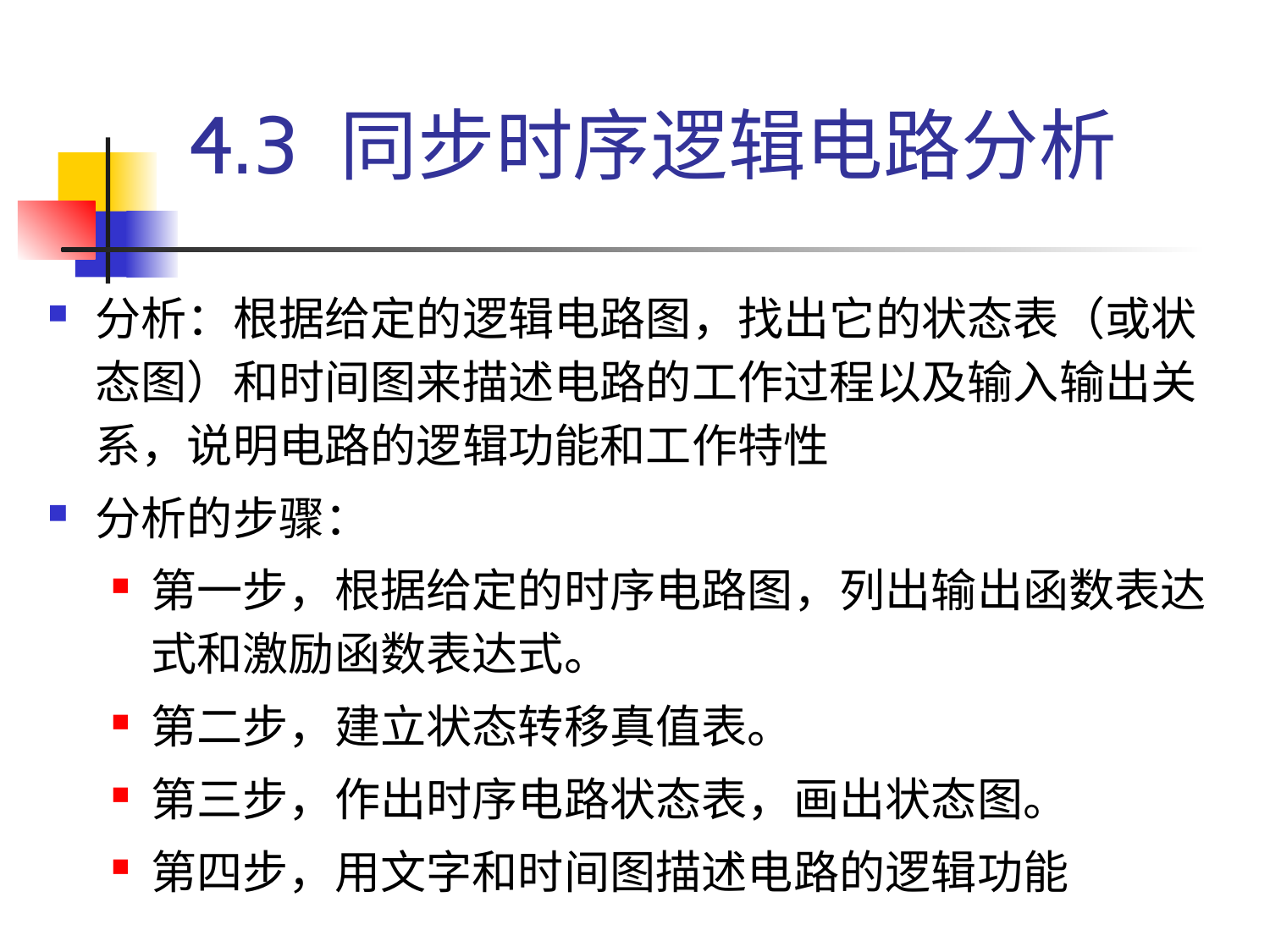

# 4.3 同步时序逻辑电路分析
分析：根据给定的逻辑电路图，找出它的状态表（或状态图）和时间图来描述电路的工作过程以及输入输出关系，说明电路的逻辑功能和工作特性
分析的步骤：
第一步，根据给定的时序电路图，列出输出函数表达式和激励函数表达式。
第二步，建立状态转移真值表。
第三步，作出时序电路状态表，画出状态图。
第四步，用文字和时间图描述电路的逻辑功能